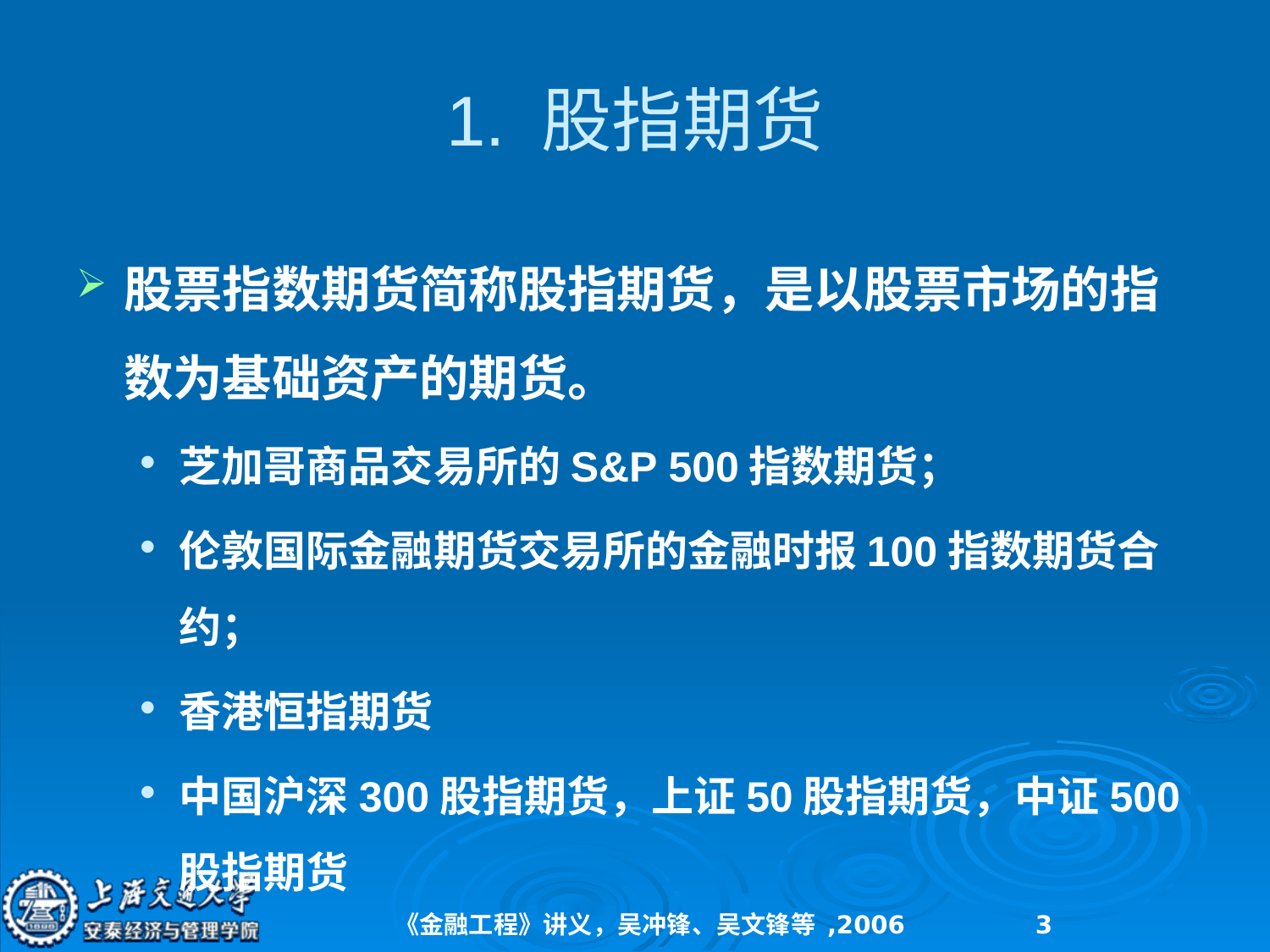

# 1. 股指期货
股票指数期货简称股指期货，是以股票市场的指数为基础资产的期货。
芝加哥商品交易所的S&P 500指数期货；
伦敦国际金融期货交易所的金融时报100指数期货合约；
香港恒指期货
中国沪深300股指期货，上证50股指期货，中证500股指期货